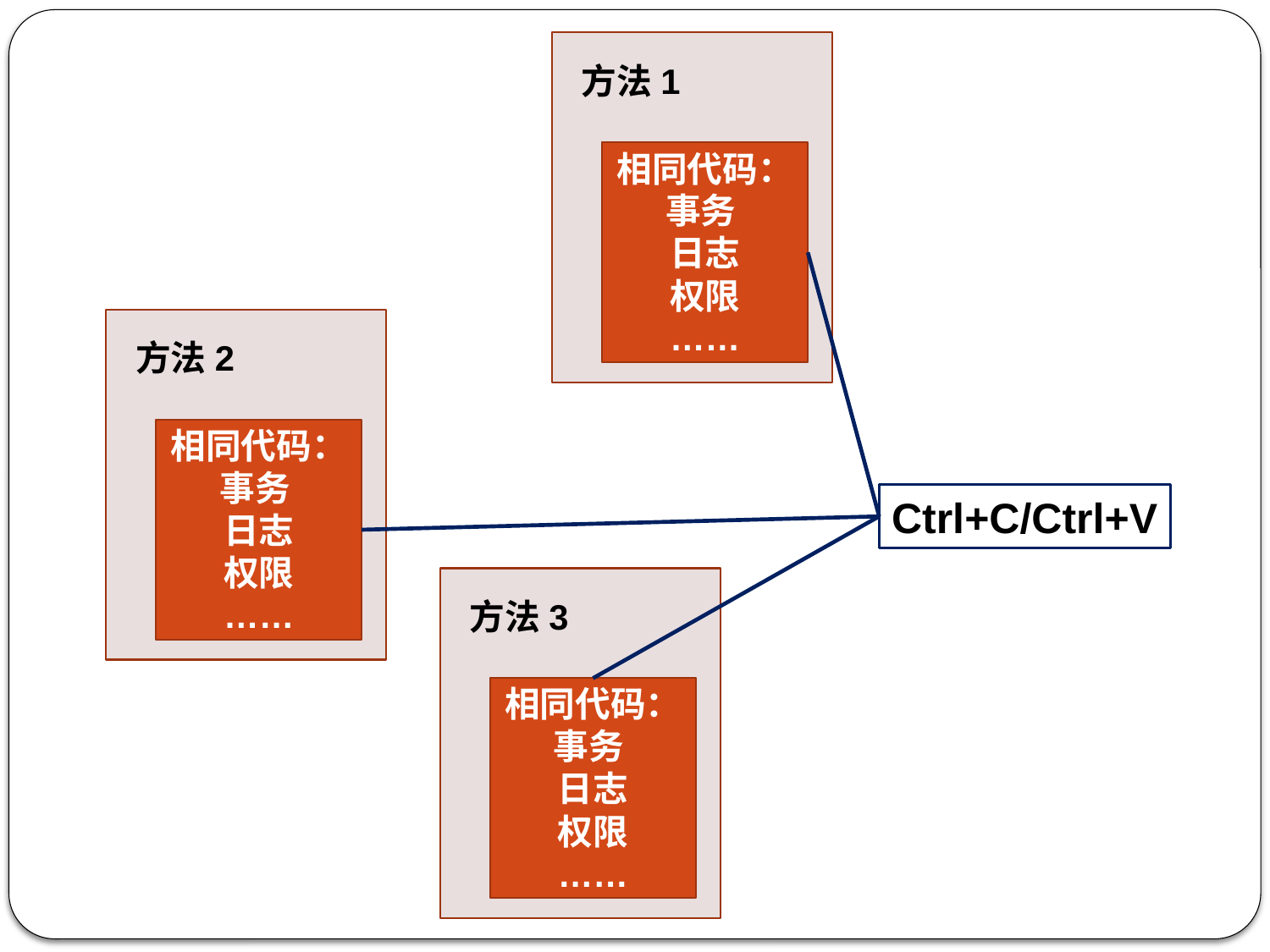

方法1
相同代码：
事务
日志
权限
……
#

方法2
相同代码：
事务
日志
权限
……
Ctrl+C/Ctrl+V

方法3
相同代码：
事务
日志
权限
……